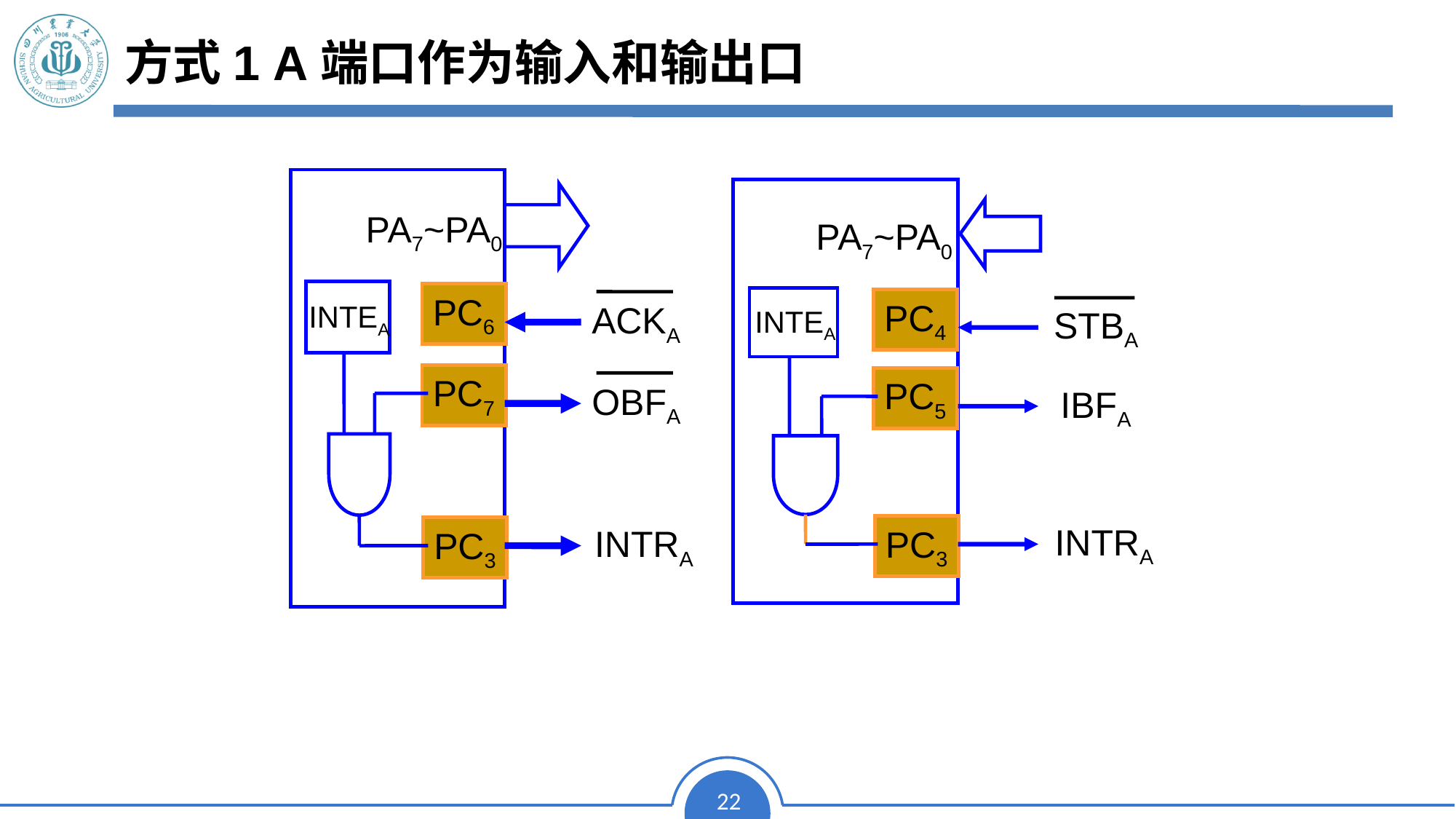

# 方式1 A端口作为输入和输出口

PA7~PA0

PC6

INTEA
ACKA

PC7

OBFA

INTRA
PC3

PA7~PA0

PC4

INTEA
STBA

PC5
IBFA

INTRA
PC3